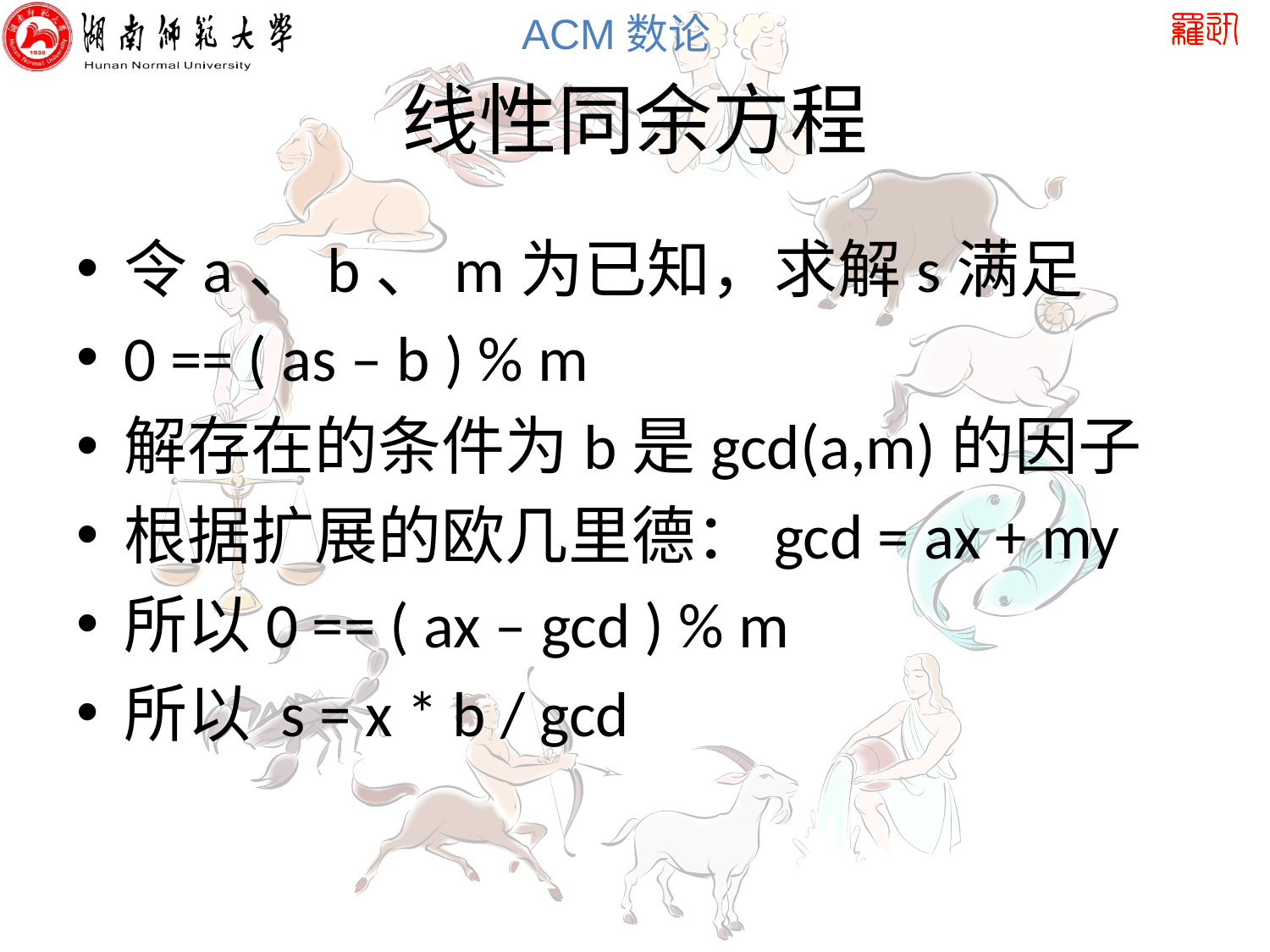

# 线性同余方程
令a、b、m为已知，求解s满足
0 == ( as – b ) % m
解存在的条件为b是gcd(a,m)的因子
根据扩展的欧几里德：gcd = ax + my
所以0 == ( ax – gcd ) % m
所以 s = x * b / gcd